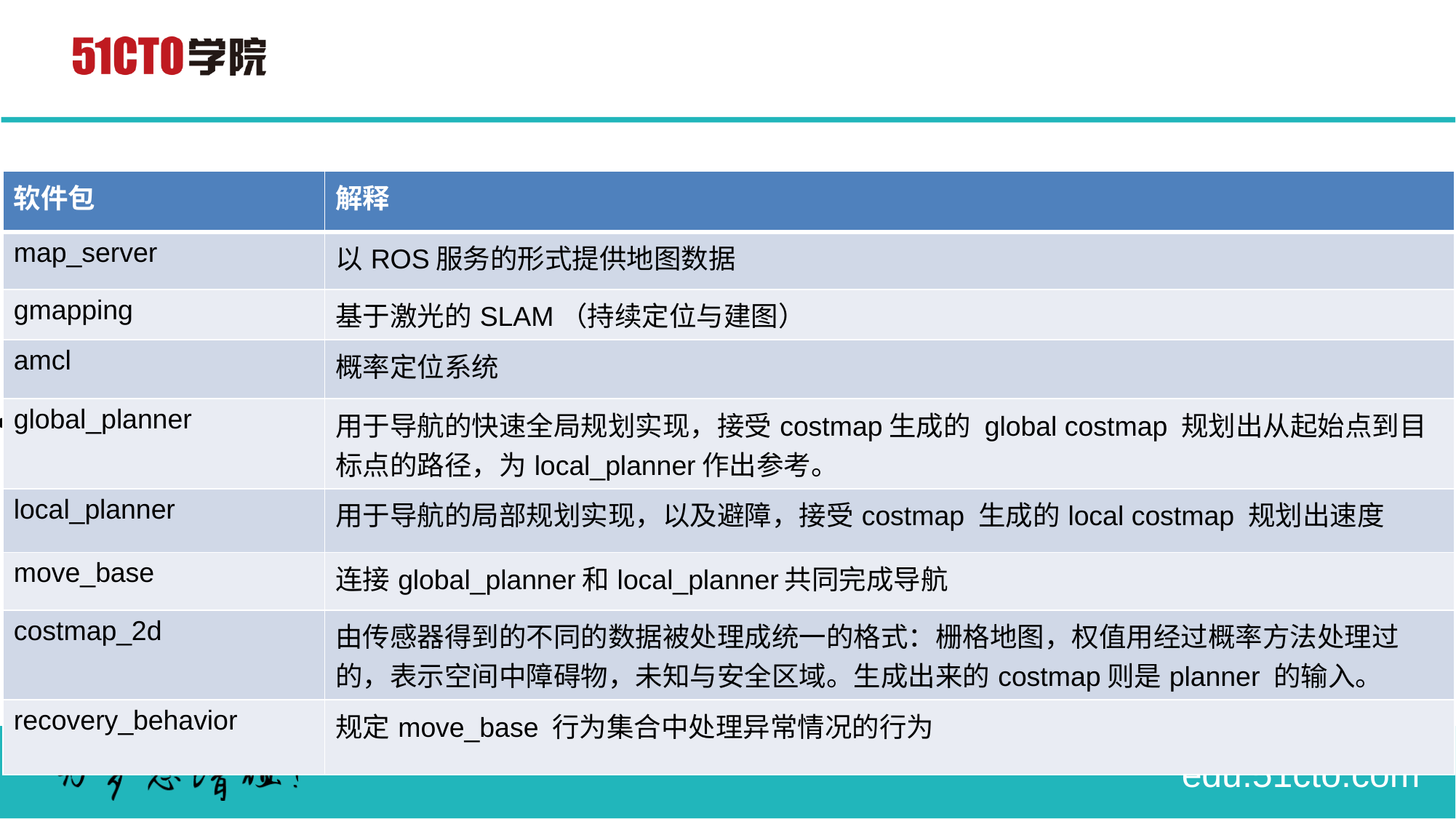

# 导航包主要内容
| 软件包 | 解释 |
| --- | --- |
| map\_server | 以ROS服务的形式提供地图数据 |
| gmapping | 基于激光的SLAM（持续定位与建图） |
| amcl | 概率定位系统 |
| global\_planner | 用于导航的快速全局规划实现，接受costmap生成的 global costmap 规划出从起始点到目标点的路径，为local\_planner作出参考。 |
| local\_planner | 用于导航的局部规划实现，以及避障，接受costmap 生成的local costmap 规划出速度 |
| move\_base | 连接global\_planner和local\_planner共同完成导航 |
| costmap\_2d | 由传感器得到的不同的数据被处理成统一的格式：栅格地图，权值用经过概率方法处理过的，表示空间中障碍物，未知与安全区域。生成出来的costmap则是planner 的输入。 |
| recovery\_behavior | 规定move\_base 行为集合中处理异常情况的行为 |